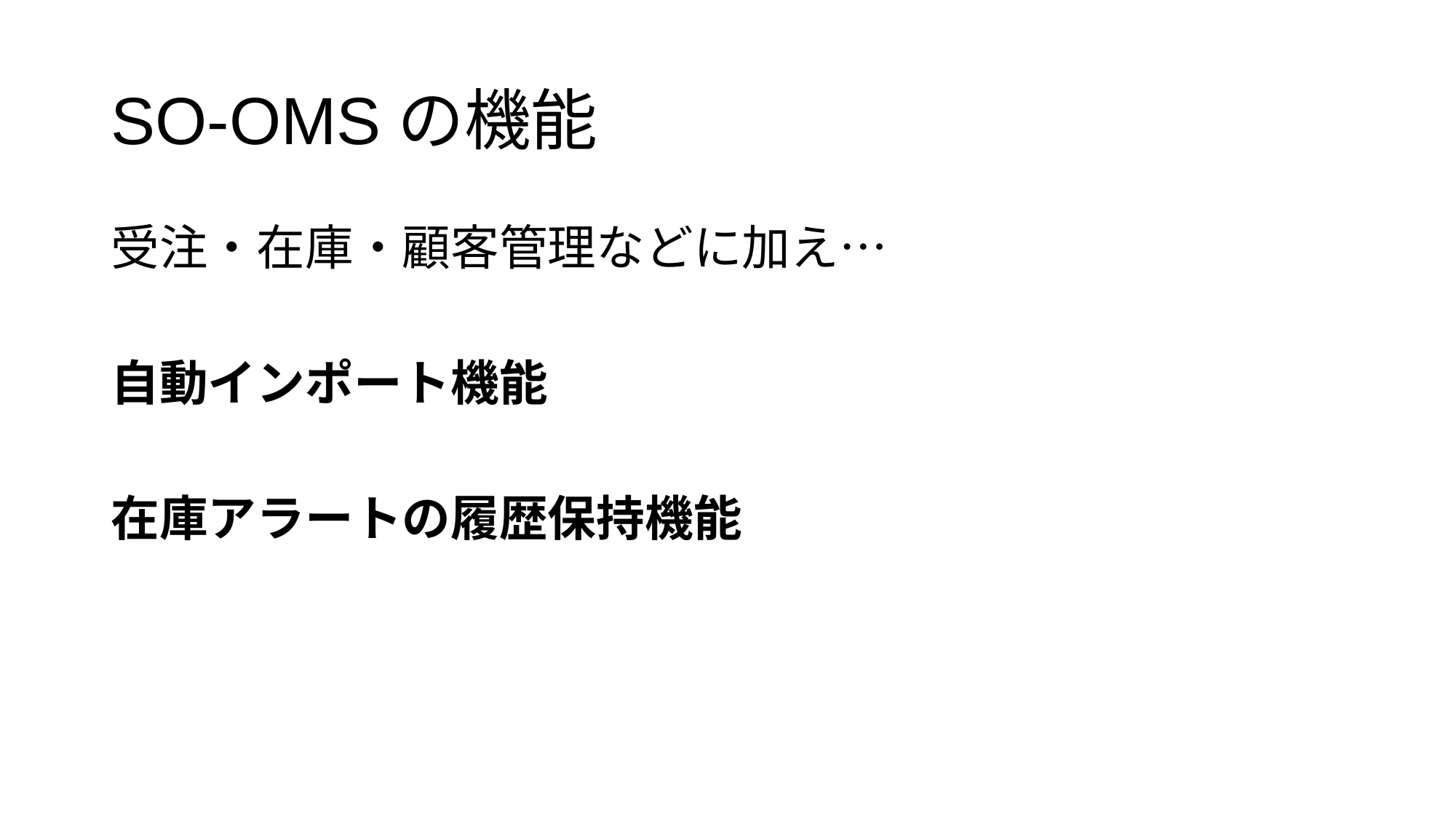

# SO-OMSの機能
受注・在庫・顧客管理などに加え…

自動インポート機能

在庫アラートの履歴保持機能